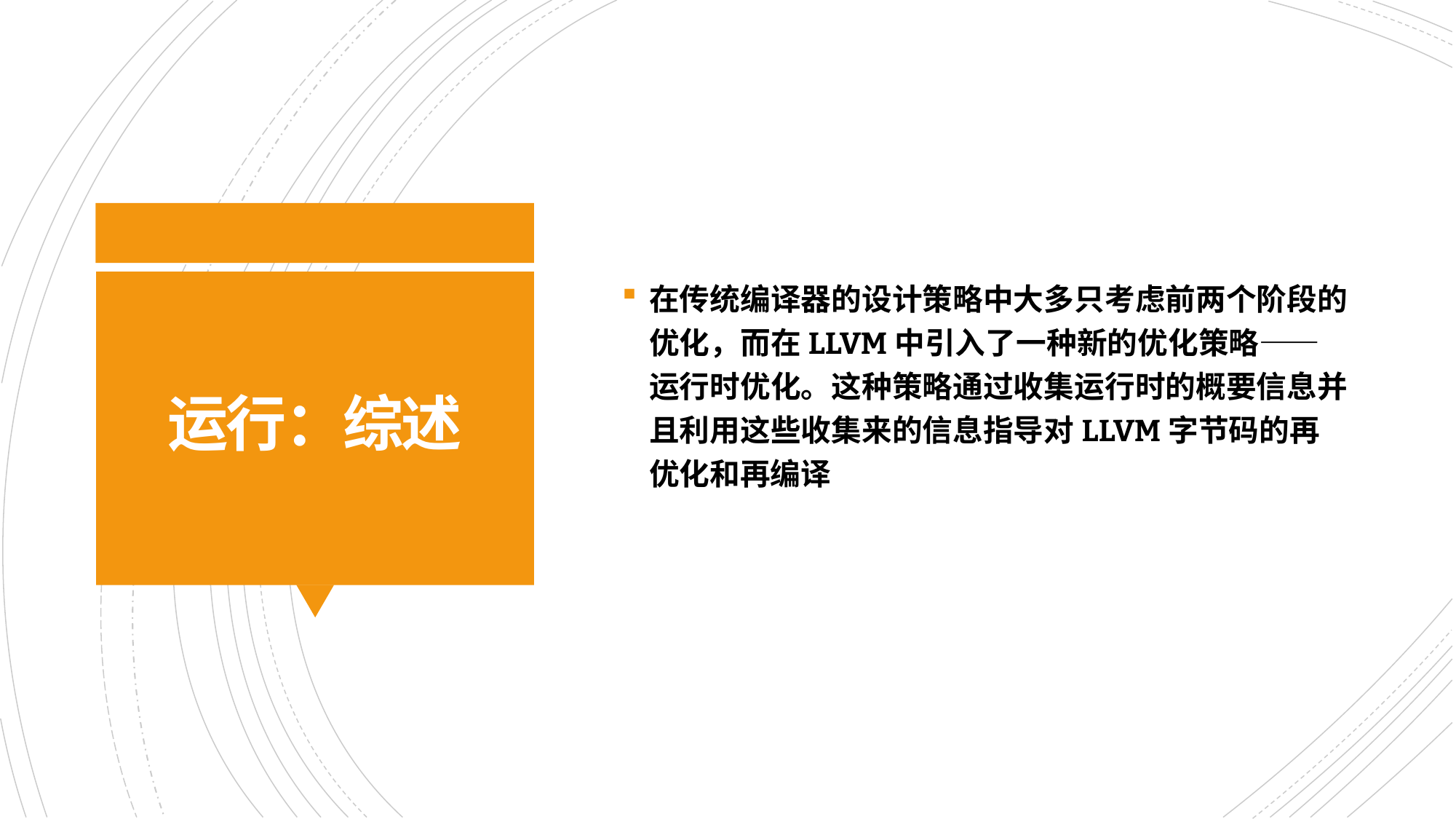

在传统编译器的设计策略中大多只考虑前两个阶段的优化，而在LLVM中引入了一种新的优化策略——运行时优化。这种策略通过收集运行时的概要信息并且利用这些收集来的信息指导对LLVM字节码的再优化和再编译

# 运行：综述